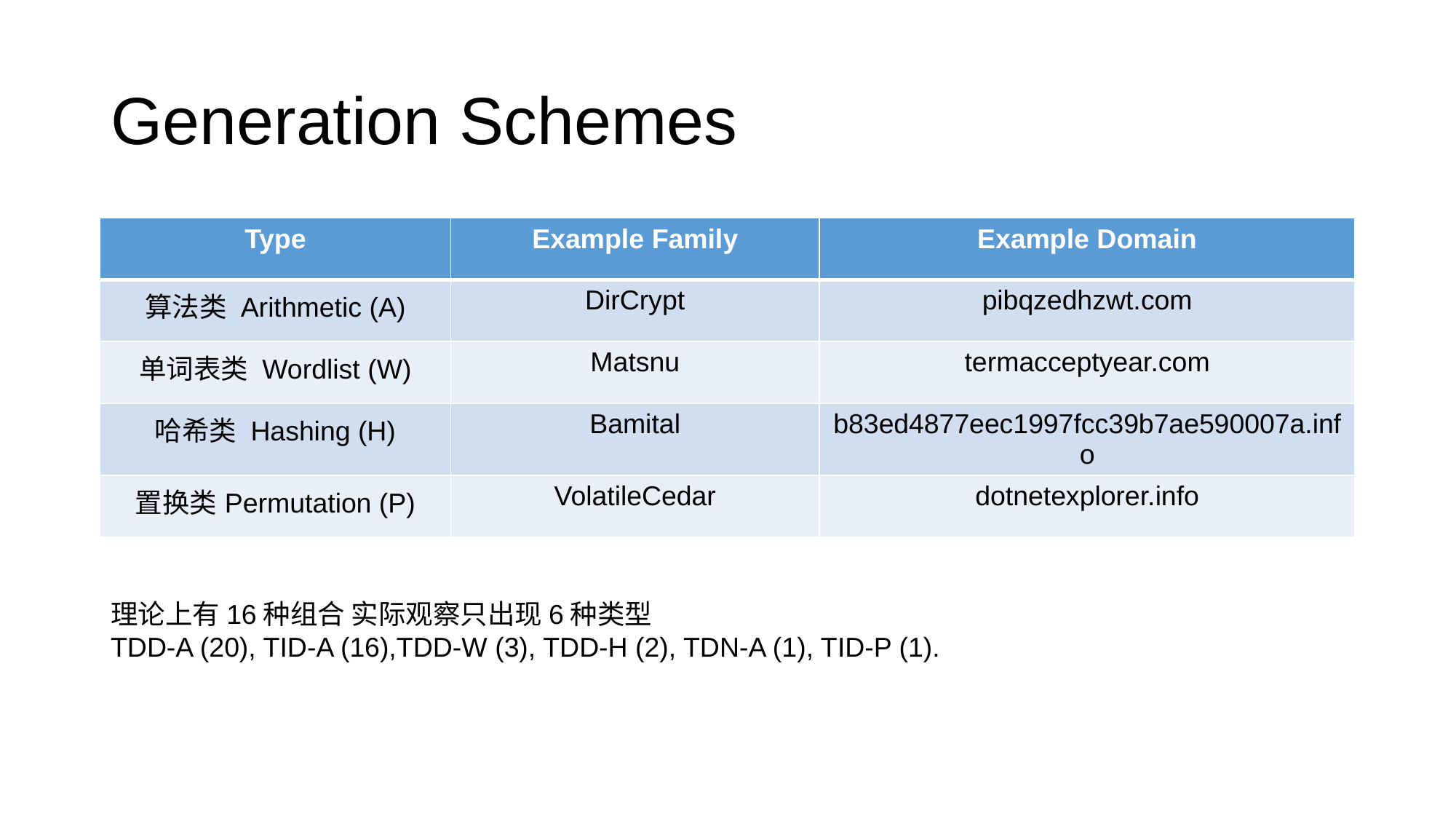

# Generation Schemes
| Type | Example Family | Example Domain |
| --- | --- | --- |
| 算法类 Arithmetic (A) | DirCrypt | pibqzedhzwt.com |
| 单词表类 Wordlist (W) | Matsnu | termacceptyear.com |
| 哈希类 Hashing (H) | Bamital | b83ed4877eec1997fcc39b7ae590007a.info |
| 置换类Permutation (P) | VolatileCedar | dotnetexplorer.info |
理论上有16种组合 实际观察只出现6种类型
TDD-A (20), TID-A (16),TDD-W (3), TDD-H (2), TDN-A (1), TID-P (1).